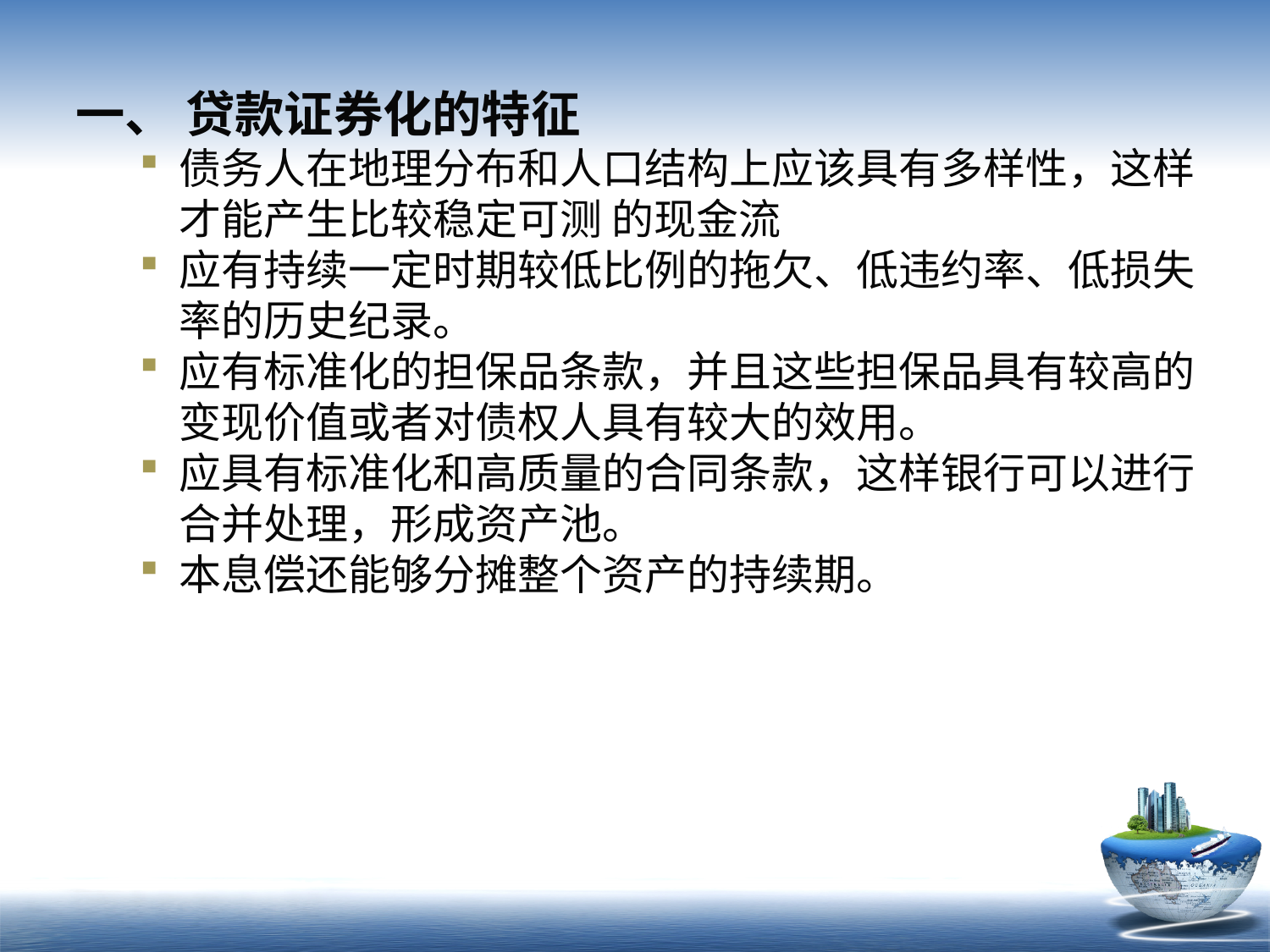

一、 贷款证券化的特征
债务人在地理分布和人口结构上应该具有多样性，这样才能产生比较稳定可测 的现金流
应有持续一定时期较低比例的拖欠、低违约率、低损失率的历史纪录。
应有标准化的担保品条款，并且这些担保品具有较高的变现价值或者对债权人具有较大的效用。
应具有标准化和高质量的合同条款，这样银行可以进行合并处理，形成资产池。
本息偿还能够分摊整个资产的持续期。